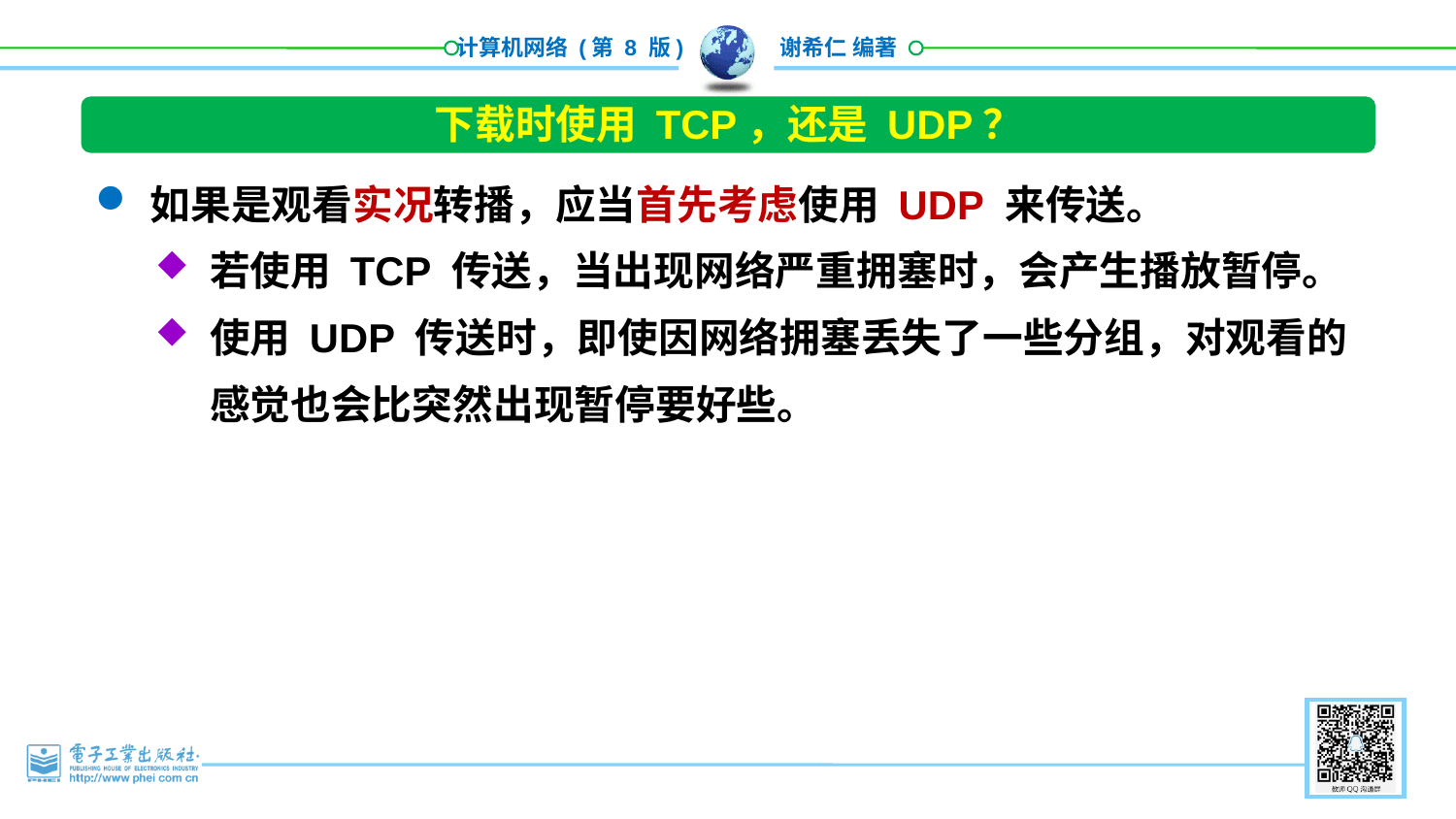

下载时使用 TCP，还是 UDP？

如果是观看实况转播，应当首先考虑使用 UDP 来传送。
若使用 TCP 传送，当出现网络严重拥塞时，会产生播放暂停。
使用 UDP 传送时，即使因网络拥塞丢失了一些分组，对观看的感觉也会比突然出现暂停要好些。